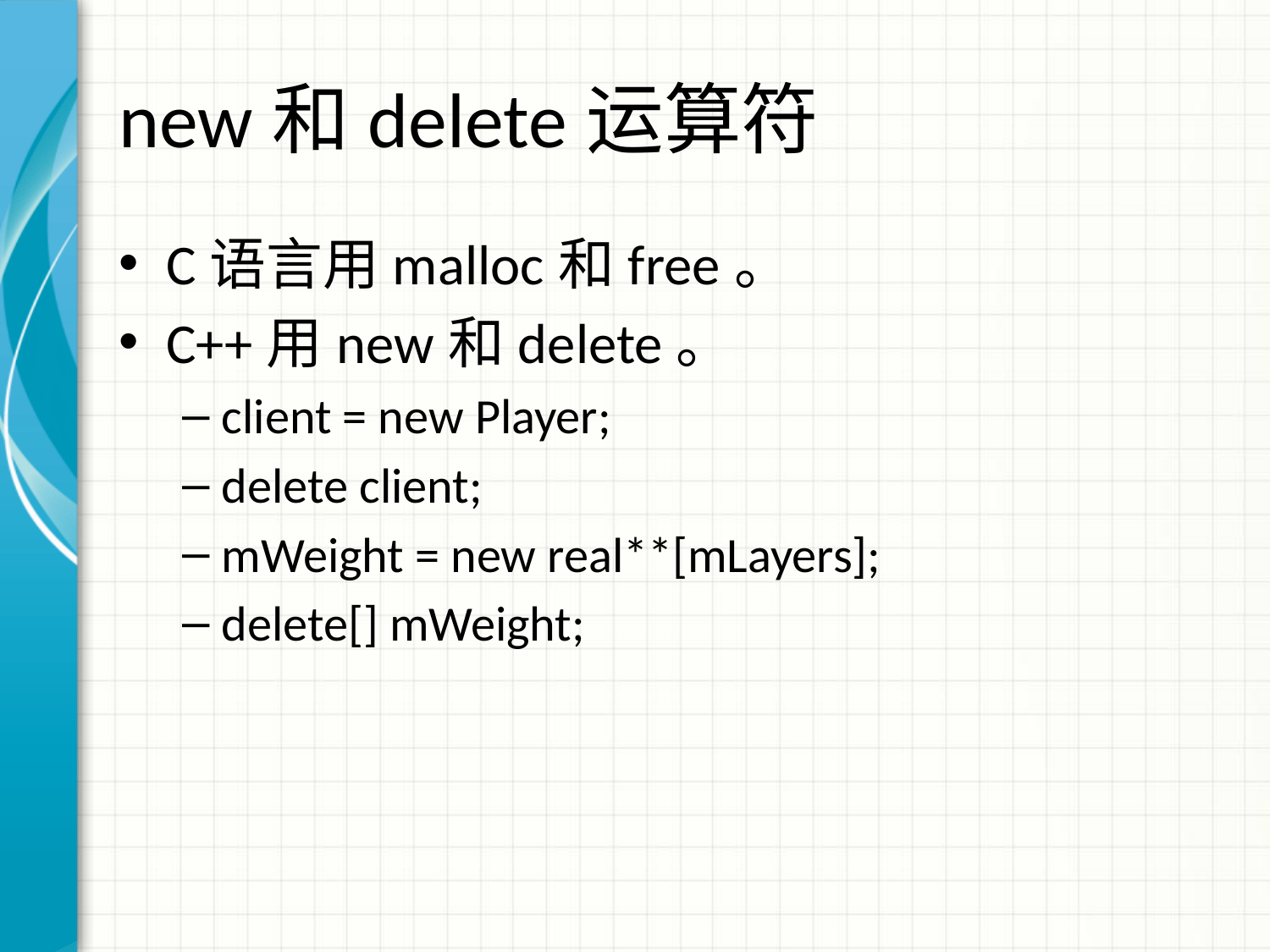

# new和delete运算符
C语言用malloc和free。
C++用new和delete。
client = new Player;
delete client;
mWeight = new real**[mLayers];
delete[] mWeight;